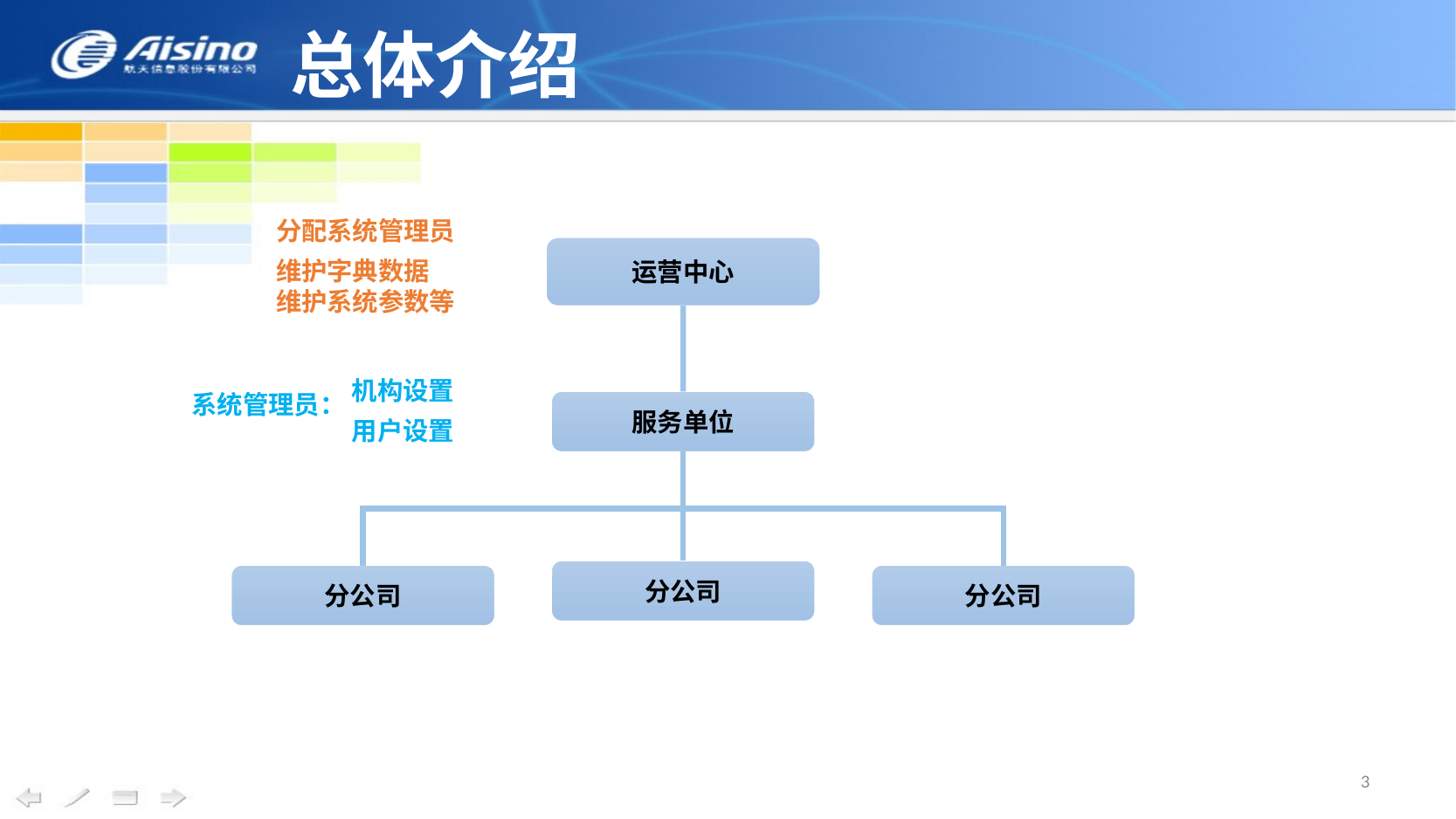

# 总体介绍
分配系统管理员
维护字典数据
维护系统参数等
运营中心

机构设置
用户设置
系统管理员：
服务单位
分公司
分公司
分公司
3